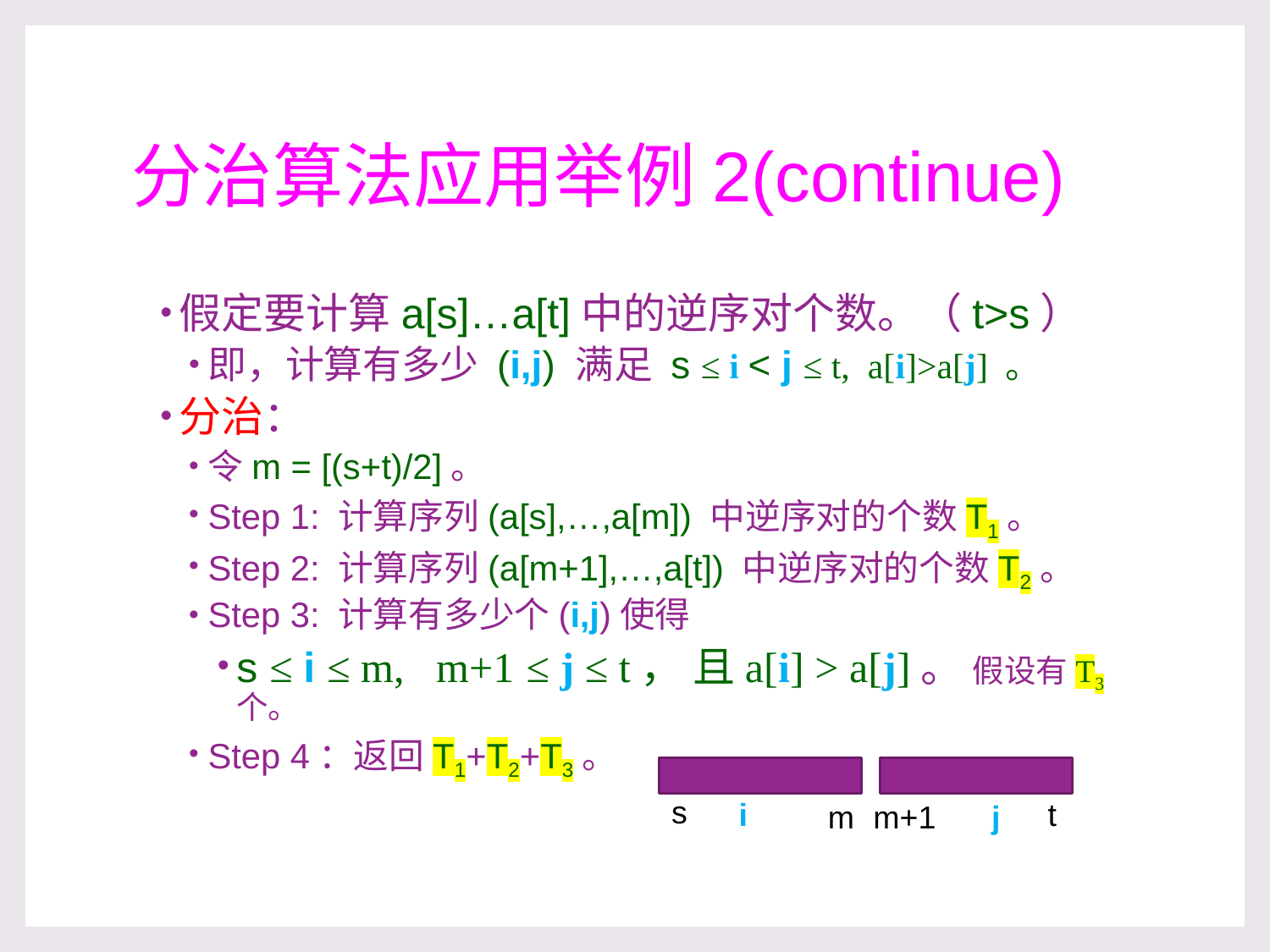

# 分治算法应用举例2(continue)
假定要计算a[s]…a[t]中的逆序对个数。（t>s）
即，计算有多少 (i,j) 满足 s ≤ i < j ≤ t,  a[i]>a[j] 。
分治：
令m = [(s+t)/2]。
Step 1: 计算序列(a[s],…,a[m]) 中逆序对的个数T1。
Step 2: 计算序列(a[m+1],…,a[t]) 中逆序对的个数T2。
Step 3: 计算有多少个(i,j)使得
s ≤ i ≤ m,   m+1 ≤ j ≤ t， 且a[i] > a[j]。 假设有T3个。
Step 4：返回T1+T2+T3。

s
i
t
m
j
m+1